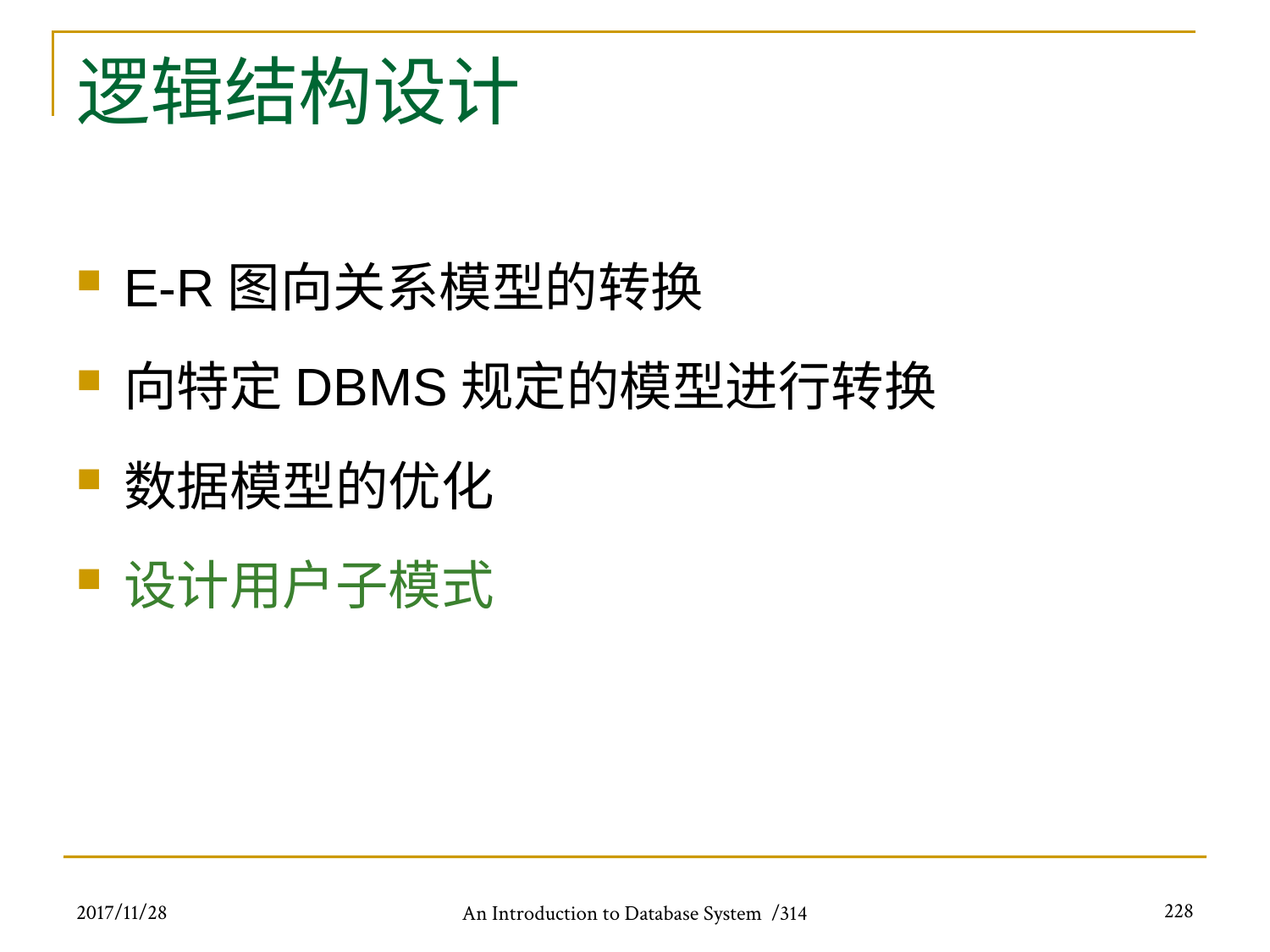

# 逻辑结构设计
E-R图向关系模型的转换
向特定DBMS规定的模型进行转换
数据模型的优化
设计用户子模式

2017/11/28
228
An Introduction to Database System  /314